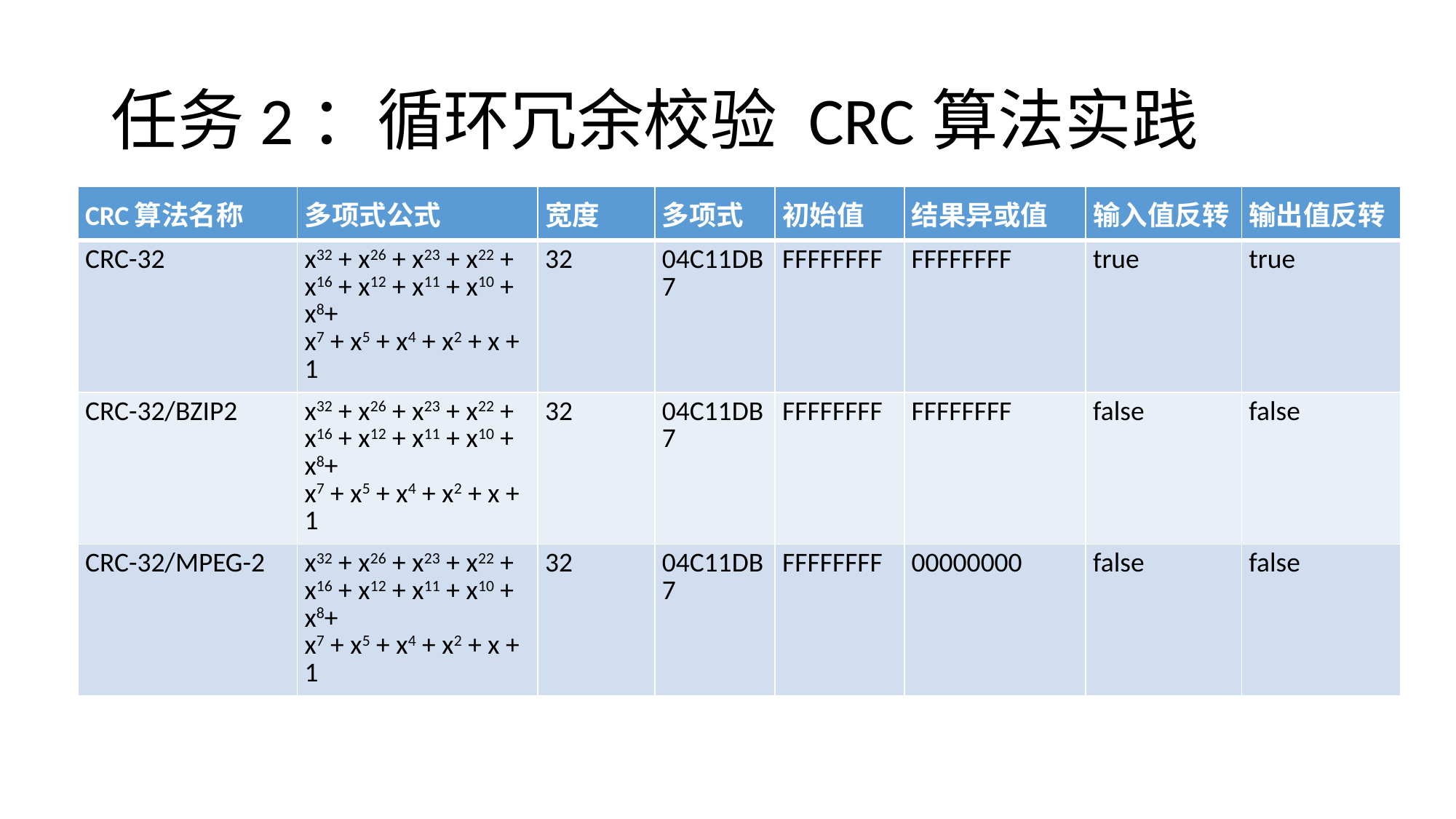

# 任务2：循环冗余校验 CRC算法实践
| CRC算法名称 | 多项式公式 | 宽度 | 多项式 | 初始值 | 结果异或值 | 输入值反转 | 输出值反转 |
| --- | --- | --- | --- | --- | --- | --- | --- |
| CRC-32 | x32 + x26 + x23 + x22 + x16 + x12 + x11 + x10 + x8+ x7 + x5 + x4 + x2 + x + 1 | 32 | 04C11DB7 | FFFFFFFF | FFFFFFFF | true | true |
| CRC-32/BZIP2 | x32 + x26 + x23 + x22 + x16 + x12 + x11 + x10 + x8+ x7 + x5 + x4 + x2 + x + 1 | 32 | 04C11DB7 | FFFFFFFF | FFFFFFFF | false | false |
| CRC-32/MPEG-2 | x32 + x26 + x23 + x22 + x16 + x12 + x11 + x10 + x8+ x7 + x5 + x4 + x2 + x + 1 | 32 | 04C11DB7 | FFFFFFFF | 00000000 | false | false |